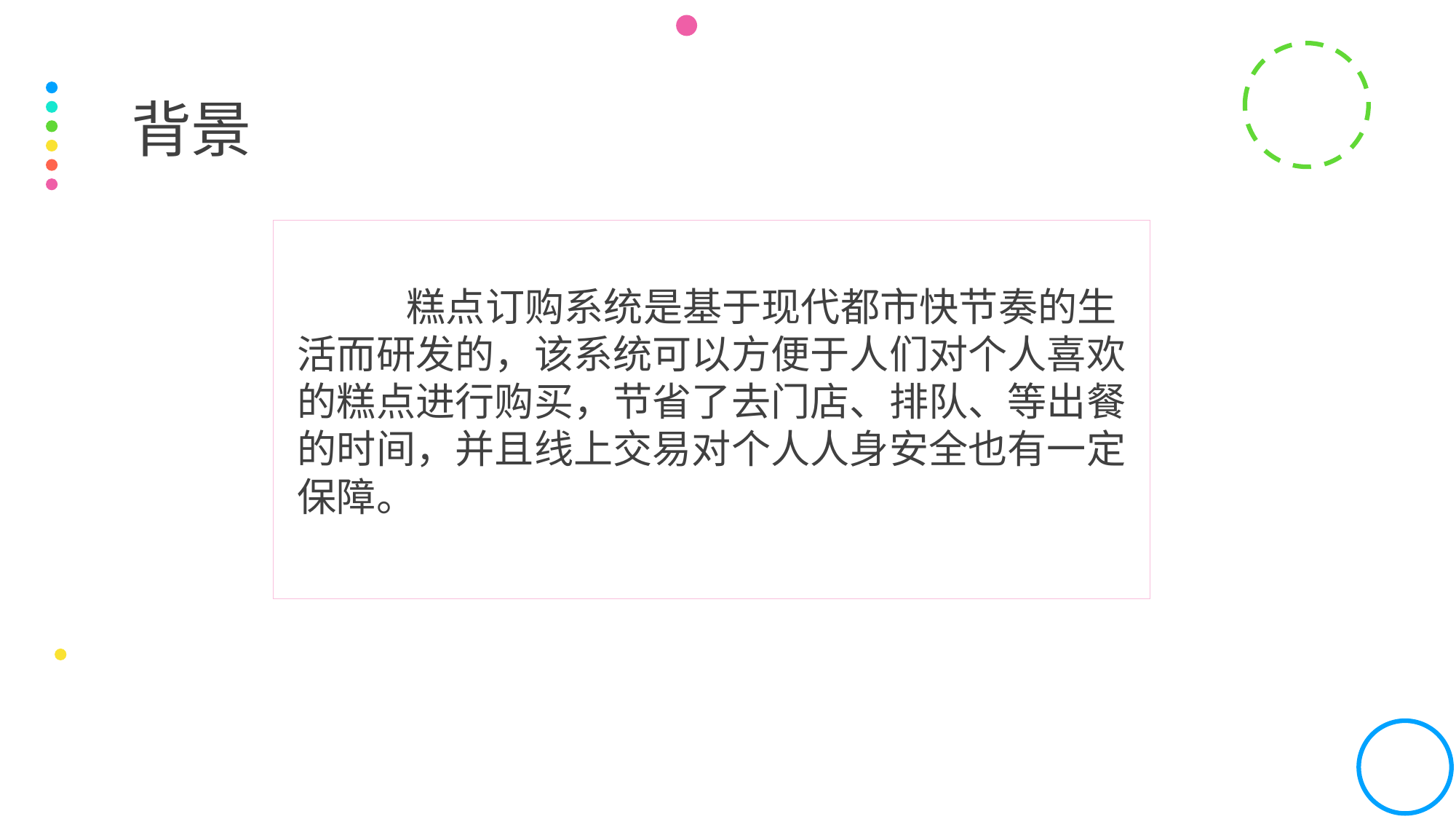

# 背景

	糕点订购系统是基于现代都市快节奏的生活而研发的，该系统可以方便于人们对个人喜欢的糕点进行购买，节省了去门店、排队、等出餐的时间，并且线上交易对个人人身安全也有一定保障。